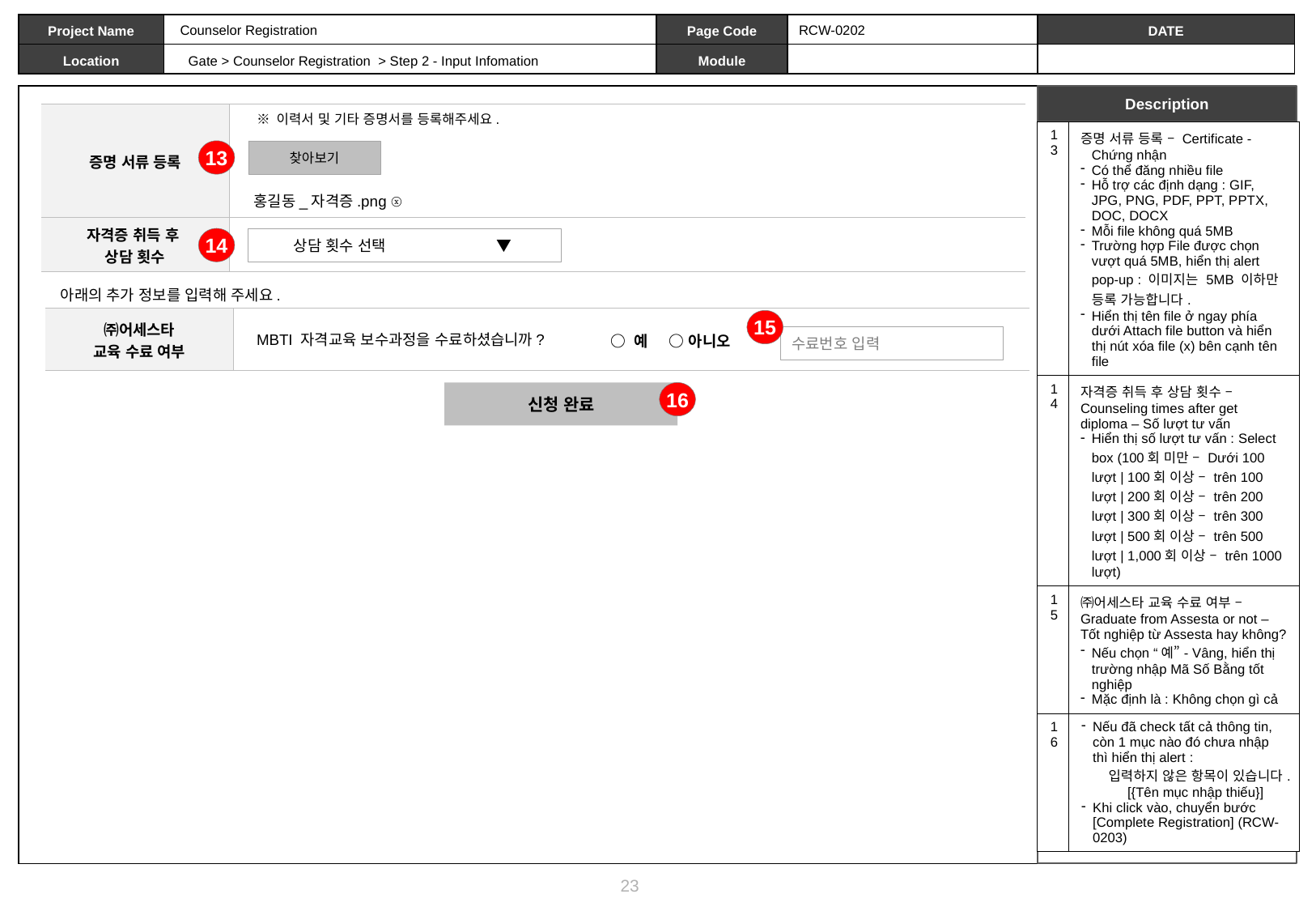

Counselor Registration
RCW-0202
Gate > Counselor Registration  > Step 2 - Input Infomation
| 증명 서류 등록 |  |
| --- | --- |
| 자격증 취득 후 상담 횟수 |  |
※ 이력서 및 기타 증명서를 등록해주세요.
| 13 | 증명 서류 등록 – Certificate - Chứng nhận Có thể đăng nhiều file Hỗ trợ các định dạng : GIF, JPG, PNG, PDF, PPT, PPTX, DOC, DOCX Mỗi file không quá 5MB Trường hợp File được chọn vượt quá 5MB, hiển thị alert pop-up : 이미지는 5MB 이하만 등록 가능합니다. Hiển thị tên file ở ngay phía dưới Attach file button và hiển thị nút xóa file (x) bên cạnh tên file |
| --- | --- |
| 14 | 자격증 취득 후 상담 횟수 – Counseling times after get diploma – Số lượt tư vấn Hiển thị số lượt tư vấn : Select box (100회 미만 – Dưới 100 lượt | 100회 이상 – trên 100 lượt | 200회 이상 – trên 200 lượt | 300회 이상 – trên 300 lượt | 500회 이상 – trên 500 lượt | 1,000회 이상 – trên 1000 lượt) |
| 15 | ㈜어세스타 교육 수료 여부 – Graduate from Assesta or not – Tốt nghiệp từ Assesta hay không? Nếu chọn “예”- Vâng, hiển thị trường nhập Mã Số Bằng tốt nghiệp Mặc định là : Không chọn gì cả |
| 16 | Nếu đã check tất cả thông tin, còn 1 mục nào đó chưa nhập thì hiển thị alert : 입력하지 않은 항목이 있습니다. [{Tên mục nhập thiếu}] Khi click vào, chuyển bước [Complete Registration] (RCW-0203) |
13
찾아보기
홍길동_자격증.png ⓧ
14
상담 횟수 선택                          ▼
아래의 추가 정보를 입력해 주세요.
| ㈜어세스타 교육 수료 여부 |  |
| --- | --- |
15
MBTI 자격교육 보수과정을 수료하셨습니까?
○ 예     ○ 아니오
수료번호 입력
11
신청 완료
16
23